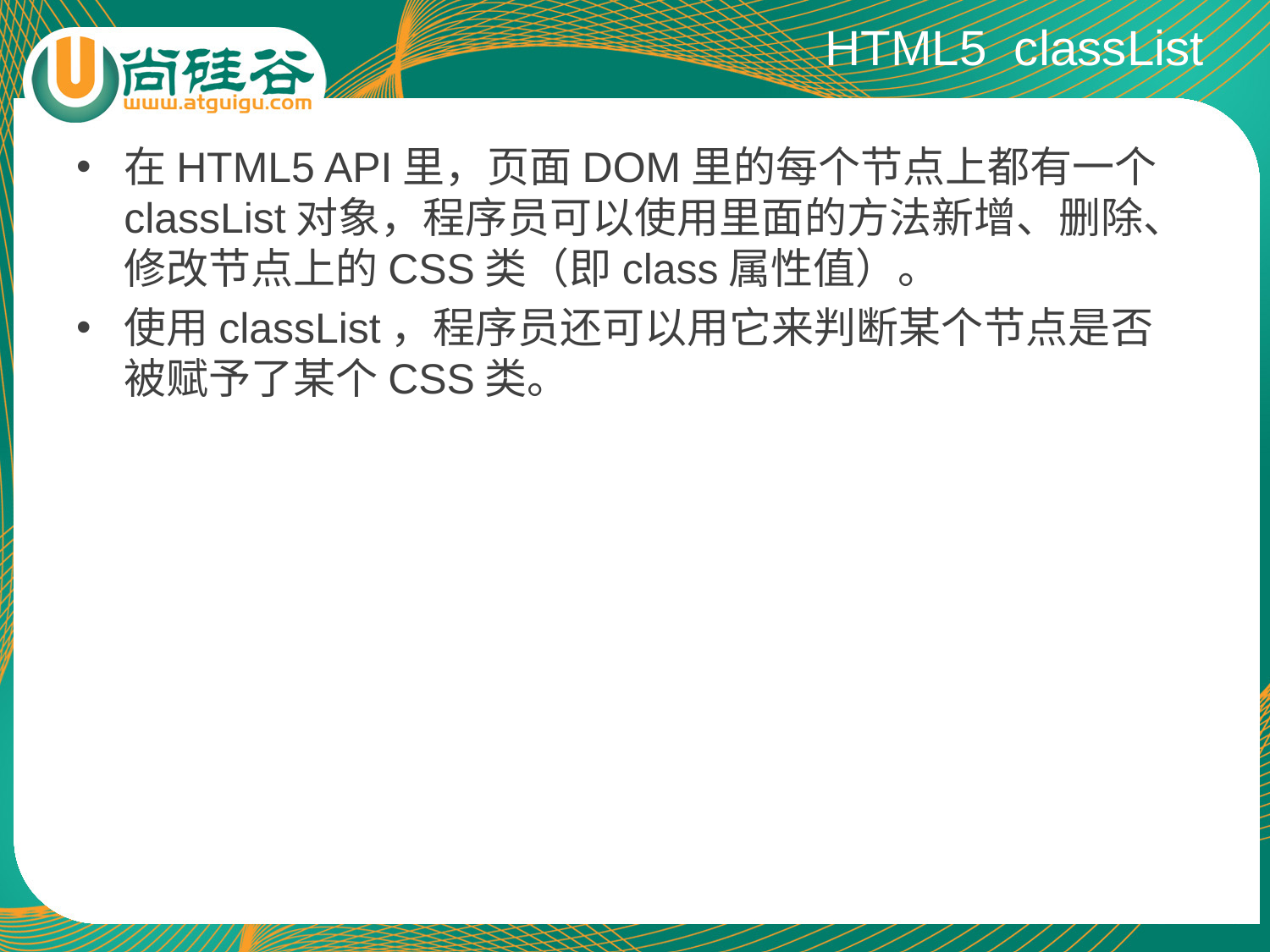

# HTML5  classList
在HTML5 API里，页面DOM里的每个节点上都有一个classList对象，程序员可以使用里面的方法新增、删除、修改节点上的CSS类（即class属性值）。
使用classList，程序员还可以用它来判断某个节点是否被赋予了某个CSS类。